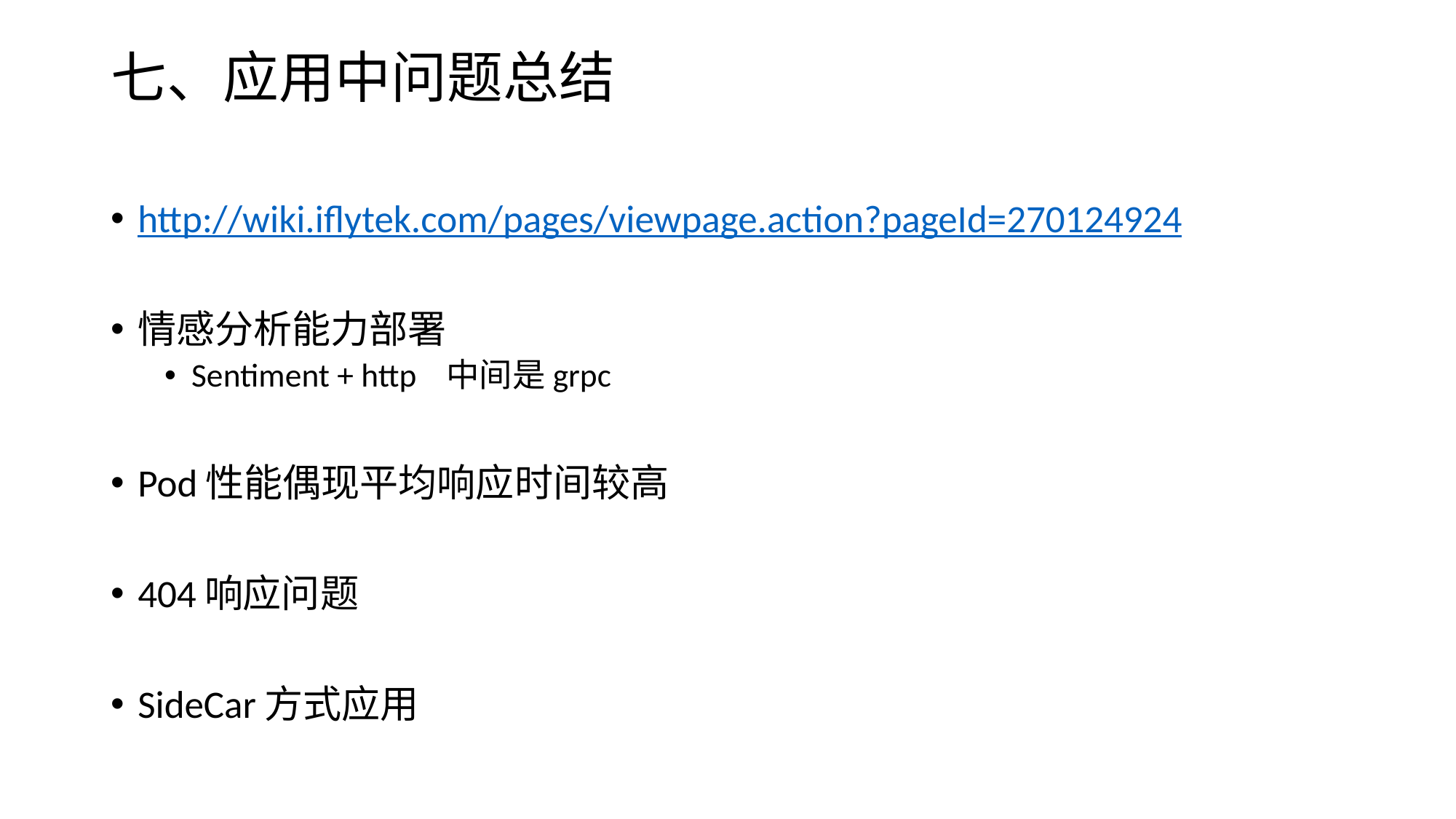

# 七、应用中问题总结

http://wiki.iflytek.com/pages/viewpage.action?pageId=270124924

情感分析能力部署
Sentiment + http   中间是grpc

Pod性能偶现平均响应时间较高

404响应问题

SideCar方式应用